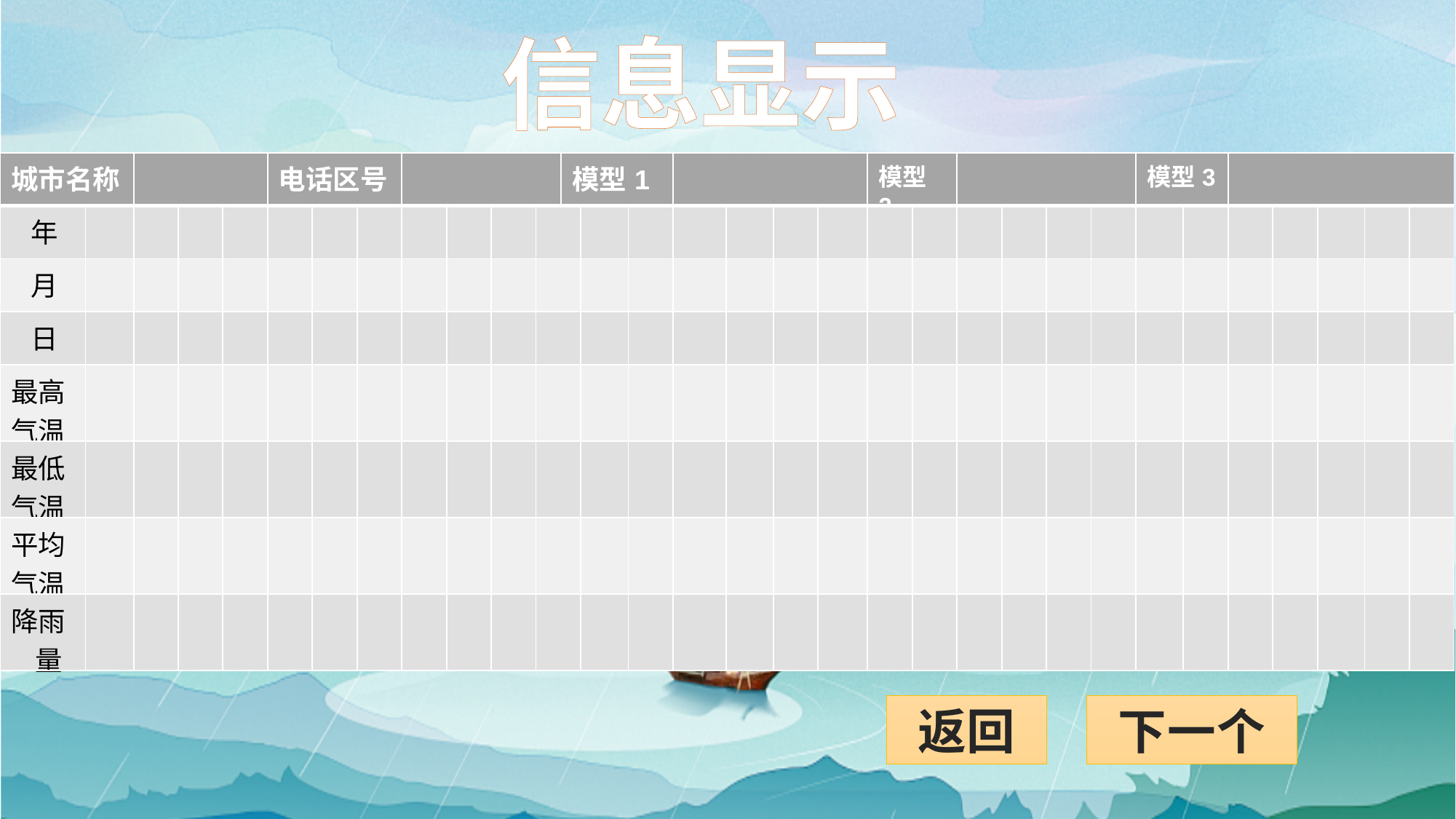

信息显示
| 城市名称 |  |  |  |  | 电话区号 |  |  |  |  |  |  | 模型1 |  |  |  |  |  |  | 模型2 |  |  |  |  |  | 模型3 |  |  |  |  |  |  |
| --- | --- | --- | --- | --- | --- | --- | --- | --- | --- | --- | --- | --- | --- | --- | --- | --- | --- | --- | --- | --- | --- | --- | --- | --- | --- | --- | --- | --- | --- | --- | --- |
| 年 |  |  |  |  |  |  |  |  |  |  |  |  |  |  |  |  |  |  |  |  |  |  |  |  |  |  |  |  |  |  |  |
| 月 |  |  |  |  |  |  |  |  |  |  |  |  |  |  |  |  |  |  |  |  |  |  |  |  |  |  |  |  |  |  |  |
| 日 |  |  |  |  |  |  |  |  |  |  |  |  |  |  |  |  |  |  |  |  |  |  |  |  |  |  |  |  |  |  |  |
| 最高气温 |  |  |  |  |  |  |  |  |  |  |  |  |  |  |  |  |  |  |  |  |  |  |  |  |  |  |  |  |  |  |  |
| 最低气温 |  |  |  |  |  |  |  |  |  |  |  |  |  |  |  |  |  |  |  |  |  |  |  |  |  |  |  |  |  |  |  |
| 平均气温 |  |  |  |  |  |  |  |  |  |  |  |  |  |  |  |  |  |  |  |  |  |  |  |  |  |  |  |  |  |  |  |
| 降雨 量 |  |  |  |  |  |  |  |  |  |  |  |  |  |  |  |  |  |  |  |  |  |  |  |  |  |  |  |  |  |  |  |
返回
下一个